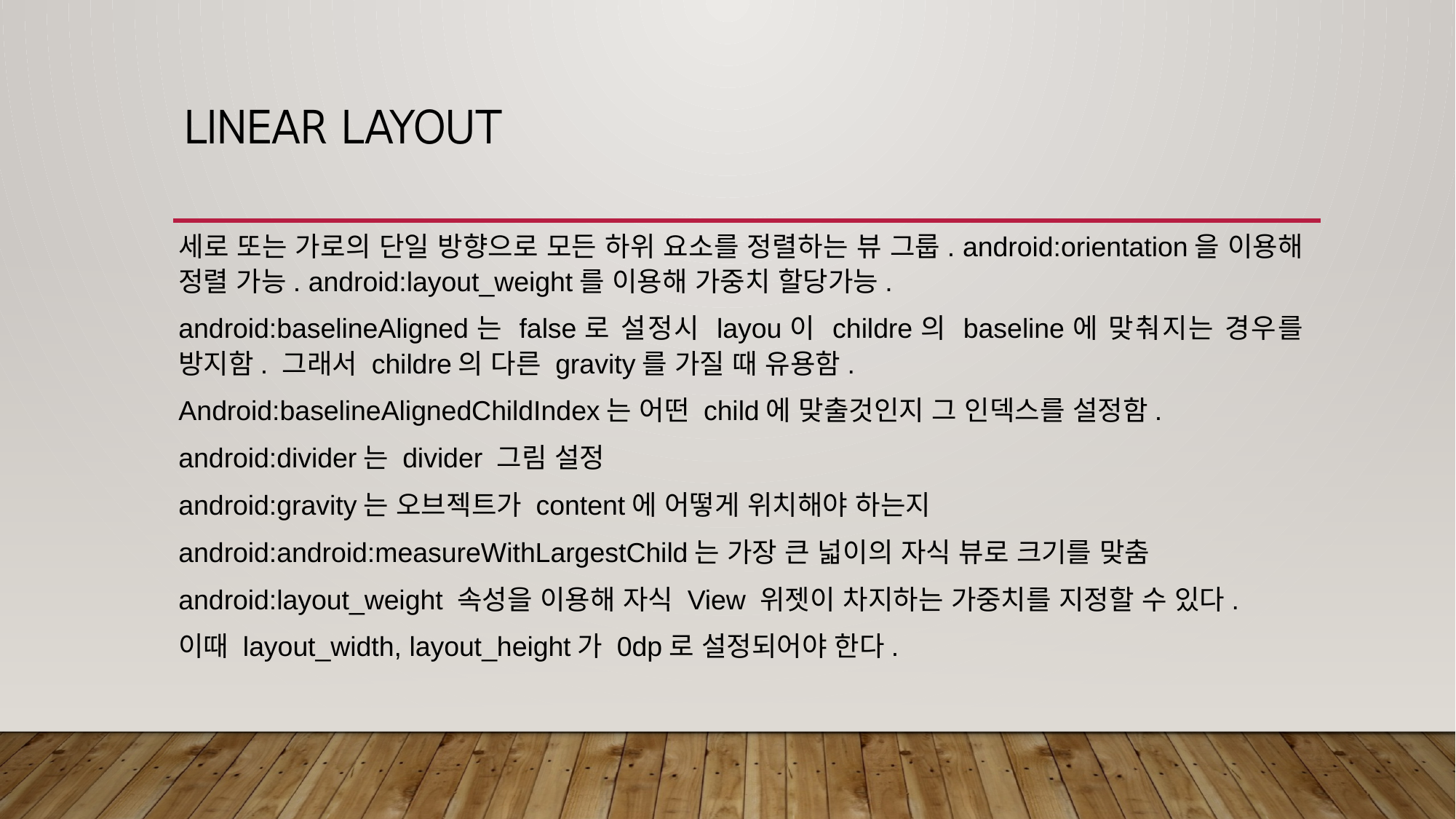

# Linear Layout
세로 또는 가로의 단일 방향으로 모든 하위 요소를 정렬하는 뷰 그룹. android:orientation을 이용해 정렬 가능. android:layout_weight를 이용해 가중치 할당가능.
android:baselineAligned는 false로 설정시 layou이 childre의 baseline에 맞춰지는 경우를 방지함. 그래서 childre의 다른 gravity를 가질 때 유용함.
Android:baselineAlignedChildIndex는 어떤 child에 맞출것인지 그 인덱스를 설정함.
android:divider는 divider 그림 설정
android:gravity는 오브젝트가 content에 어떻게 위치해야 하는지
android:android:measureWithLargestChild는 가장 큰 넓이의 자식 뷰로 크기를 맞춤
android:layout_weight 속성을 이용해 자식 View 위젯이 차지하는 가중치를 지정할 수 있다.
이때 layout_width, layout_height가 0dp로 설정되어야 한다.